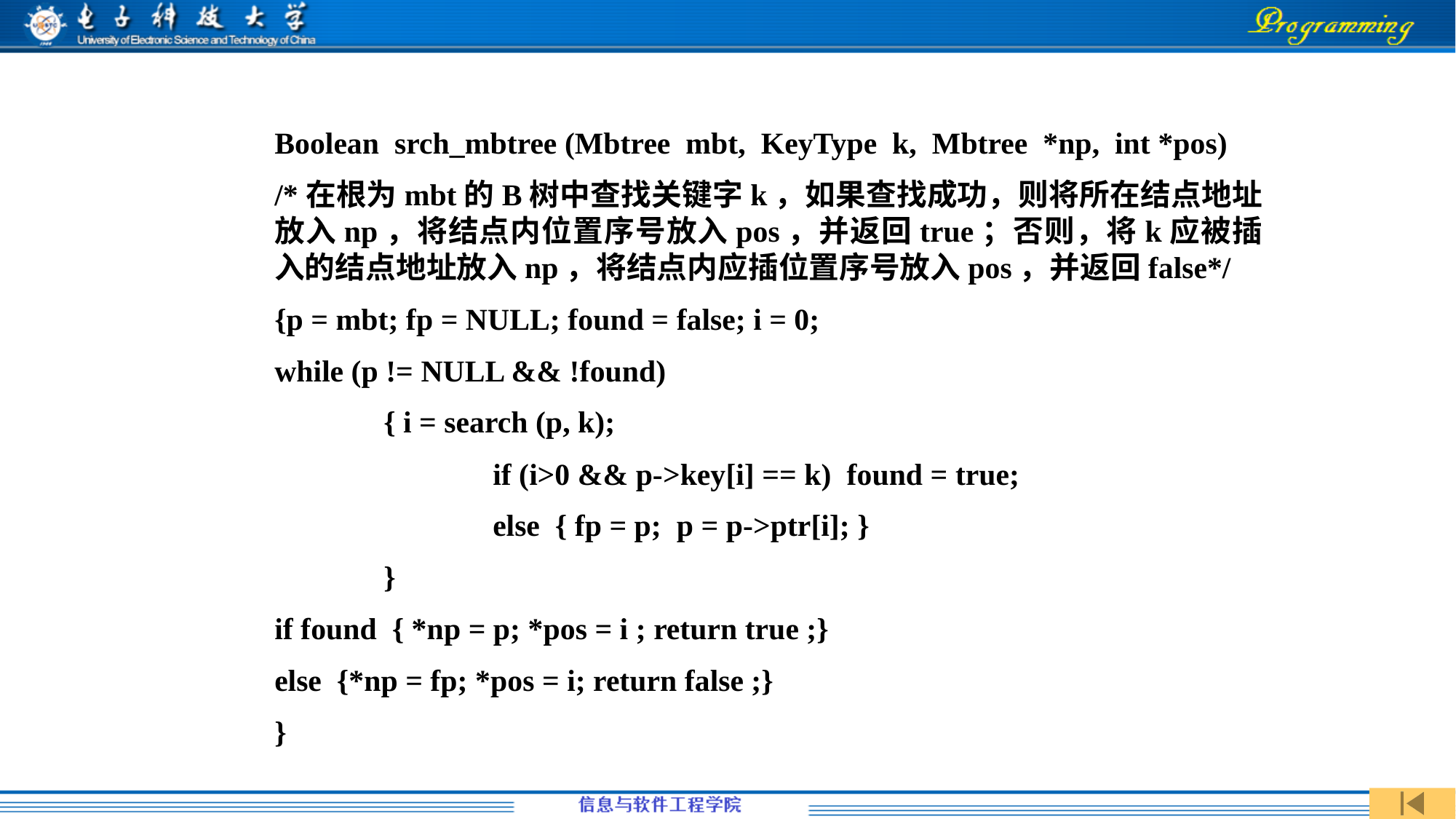

Boolean  srch_mbtree (Mbtree  mbt,  KeyType  k,  Mbtree  *np,  int *pos)
/*在根为mbt的B树中查找关键字k，如果查找成功，则将所在结点地址放入np，将结点内位置序号放入pos，并返回true；否则，将k应被插入的结点地址放入np，将结点内应插位置序号放入pos，并返回false*/
{p = mbt; fp = NULL; found = false; i = 0;
while (p != NULL && !found)
	{ i = search (p, k);
		if (i>0 && p->key[i] == k)  found = true;
		else  { fp = p;  p = p->ptr[i]; }
	}
if found  { *np = p; *pos = i ; return true ;}
else  {*np = fp; *pos = i; return false ;}
}